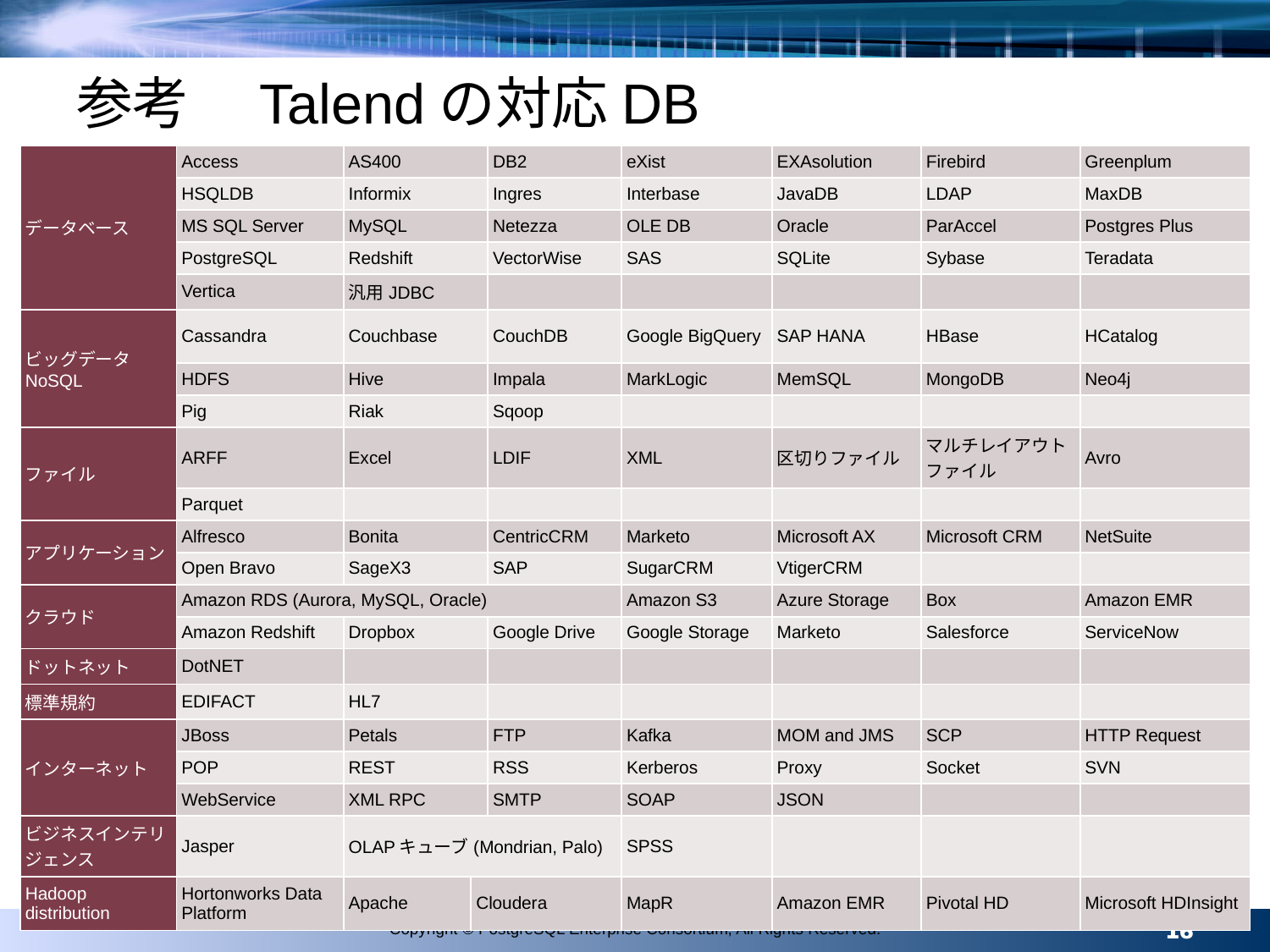

# 参考　Talendの対応DB
| データベース | Access | AS400 |  | DB2 | eXist | EXAsolution | Firebird | Greenplum |
| --- | --- | --- | --- | --- | --- | --- | --- | --- |
|  | HSQLDB | Informix |  | Ingres | Interbase | JavaDB | LDAP | MaxDB |
|  | MS SQL Server | MySQL |  | Netezza | OLE DB | Oracle | ParAccel | Postgres Plus |
|  | PostgreSQL | Redshift |  | VectorWise | SAS | SQLite | Sybase | Teradata |
|  | Vertica | 汎用JDBC |  |  |  |  |  |  |
| ビッグデータ NoSQL | Cassandra | Couchbase |  | CouchDB | Google BigQuery | SAP HANA | HBase | HCatalog |
|  | HDFS | Hive |  | Impala | MarkLogic | MemSQL | MongoDB | Neo4j |
|  | Pig | Riak |  | Sqoop |  |  |  |  |
| ファイル | ARFF | Excel |  | LDIF | XML | 区切りファイル | マルチレイアウト ファイル | Avro |
|  | Parquet |  |  |  |  |  |  |  |
| アプリケーション | Alfresco | Bonita |  | CentricCRM | Marketo | Microsoft AX | Microsoft CRM | NetSuite |
|  | Open Bravo | SageX3 |  | SAP | SugarCRM | VtigerCRM |  |  |
| クラウド | Amazon RDS (Aurora, MySQL, Oracle) |  |  |  | Amazon S3 | Azure Storage | Box | Amazon EMR |
|  | Amazon Redshift | Dropbox |  | Google Drive | Google Storage | Marketo | Salesforce | ServiceNow |
| ドットネット | DotNET |  |  |  |  |  |  |  |
| 標準規約 | EDIFACT | HL7 |  |  |  |  |  |  |
| インターネット | JBoss | Petals |  | FTP | Kafka | MOM and JMS | SCP | HTTP Request |
|  | POP | REST |  | RSS | Kerberos | Proxy | Socket | SVN |
|  | WebService | XML RPC |  | SMTP | SOAP | JSON |  |  |
| ビジネスインテリジェンス | Jasper | OLAPキューブ(Mondrian, Palo) |  |  | SPSS |  |  |  |
| Hadoop distribution | Hortonworks Data Platform | Apache | Cloudera |  | MapR | Amazon EMR | Pivotal HD | Microsoft HDInsight |
16